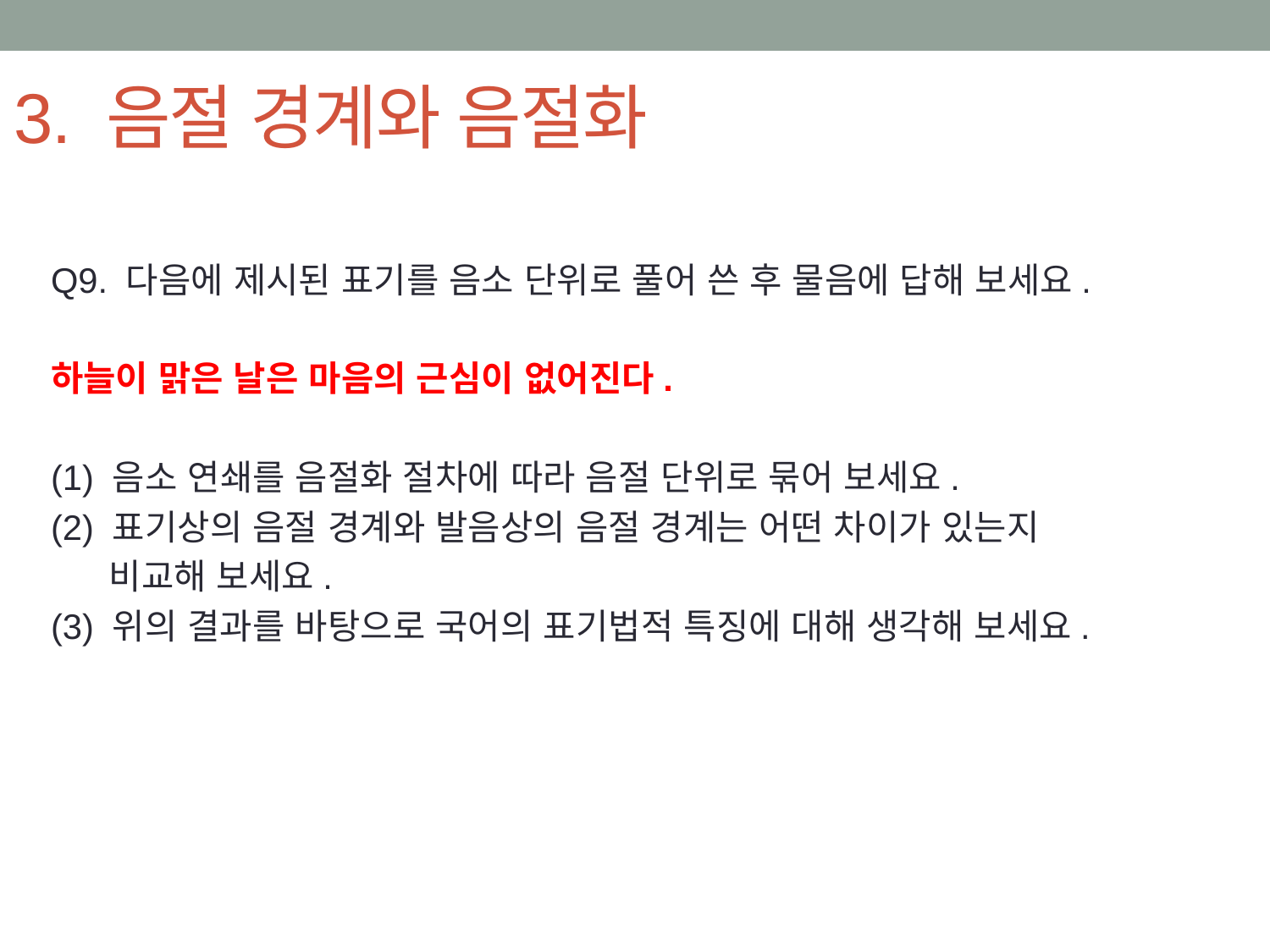

# 3. 음절 경계와 음절화

Q9. 다음에 제시된 표기를 음소 단위로 풀어 쓴 후 물음에 답해 보세요.

하늘이 맑은 날은 마음의 근심이 없어진다.

(1) 음소 연쇄를 음절화 절차에 따라 음절 단위로 묶어 보세요.
(2) 표기상의 음절 경계와 발음상의 음절 경계는 어떤 차이가 있는지
     비교해 보세요.
(3) 위의 결과를 바탕으로 국어의 표기법적 특징에 대해 생각해 보세요.